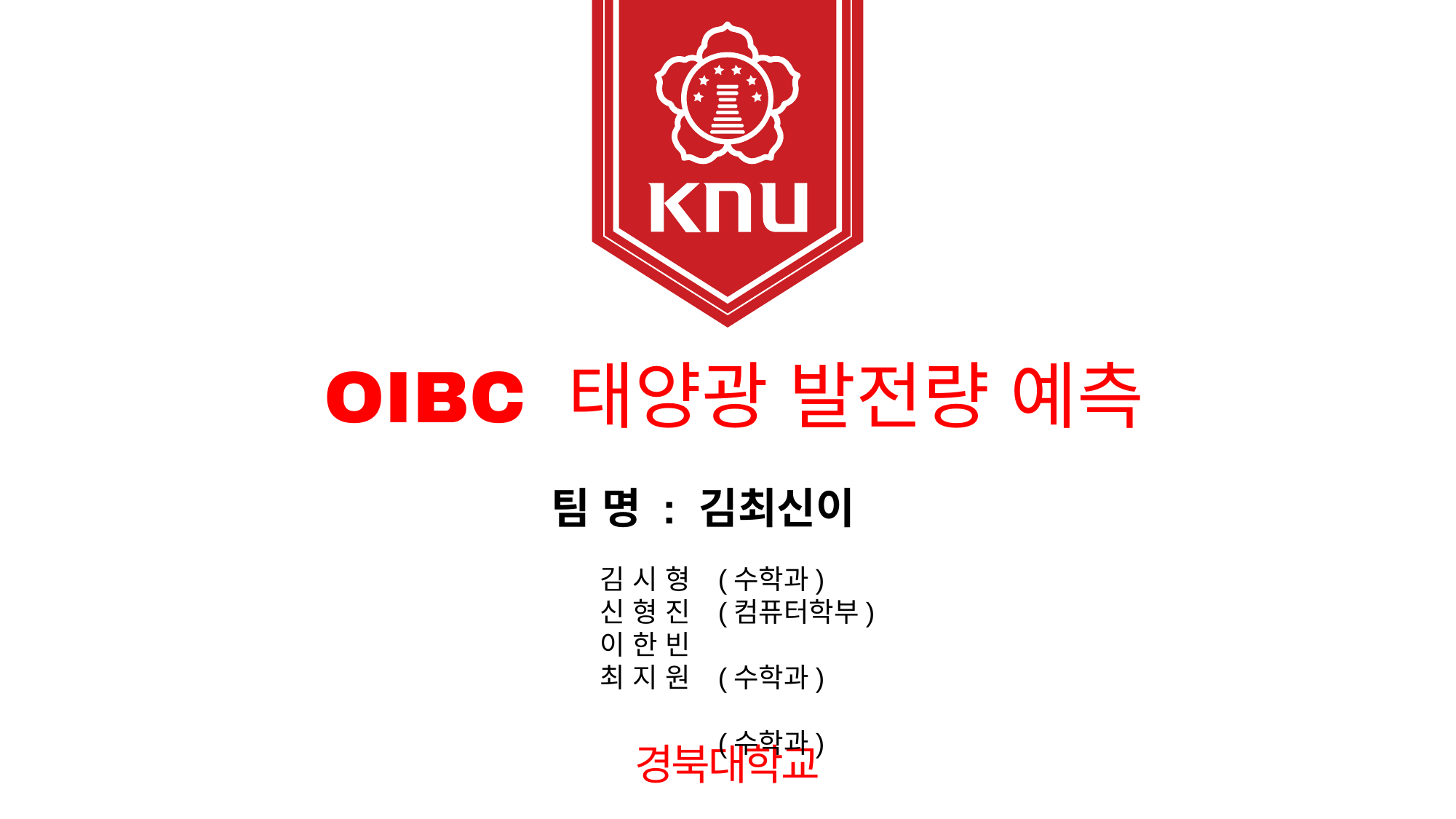

OIBC 태양광 발전량 예측
팀 명 : 김최신이
김 시 형
신 형 진
이 한 빈
최 지 원
(수학과)
(컴퓨터학부)
(수학과)
(수학과)
경북대학교